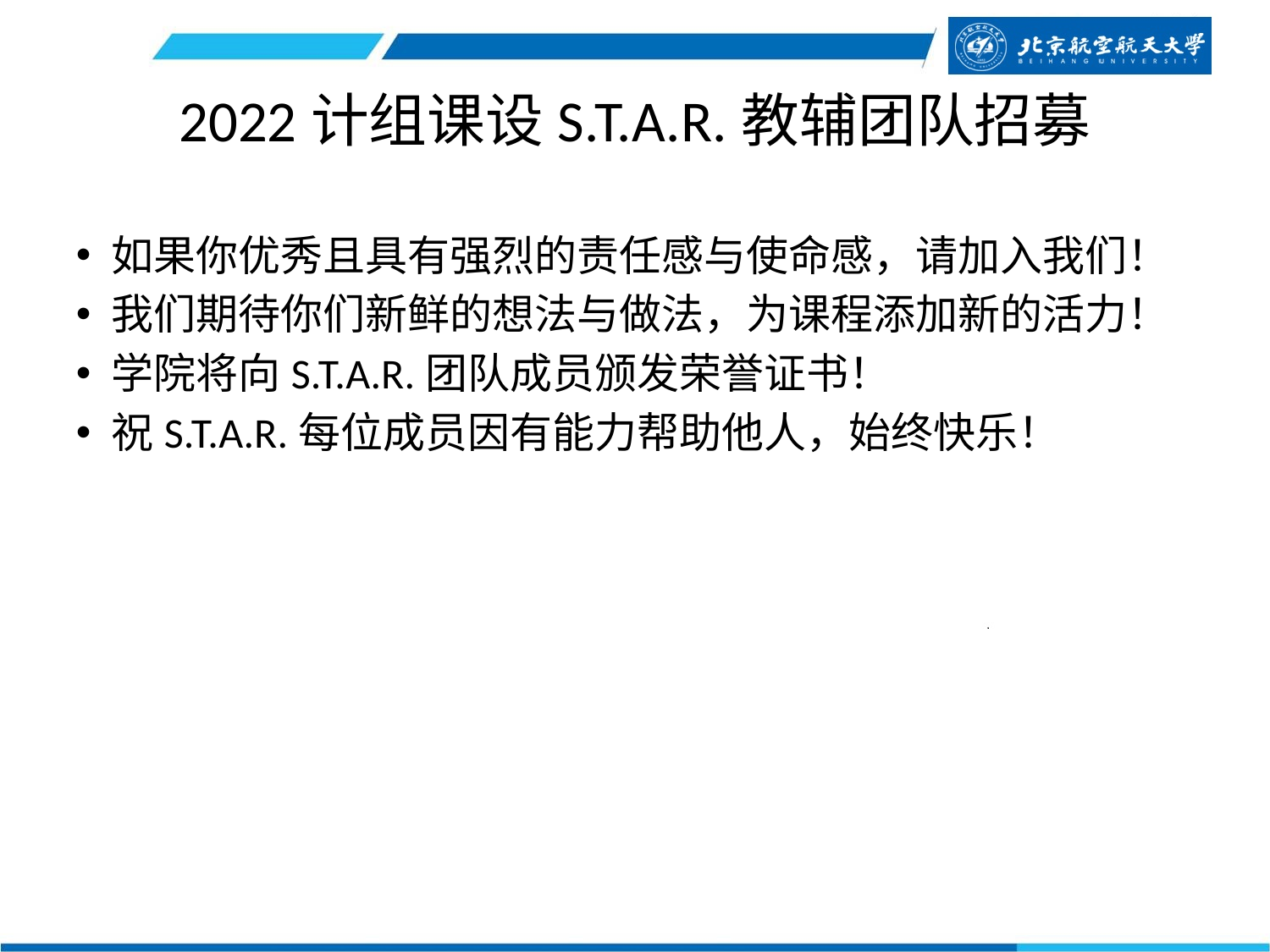

# 2022计组课设S.T.A.R.教辅团队招募
如果你优秀且具有强烈的责任感与使命感，请加入我们！
我们期待你们新鲜的想法与做法，为课程添加新的活力！
学院将向S.T.A.R.团队成员颁发荣誉证书！
祝S.T.A.R.每位成员因有能力帮助他人，始终快乐！